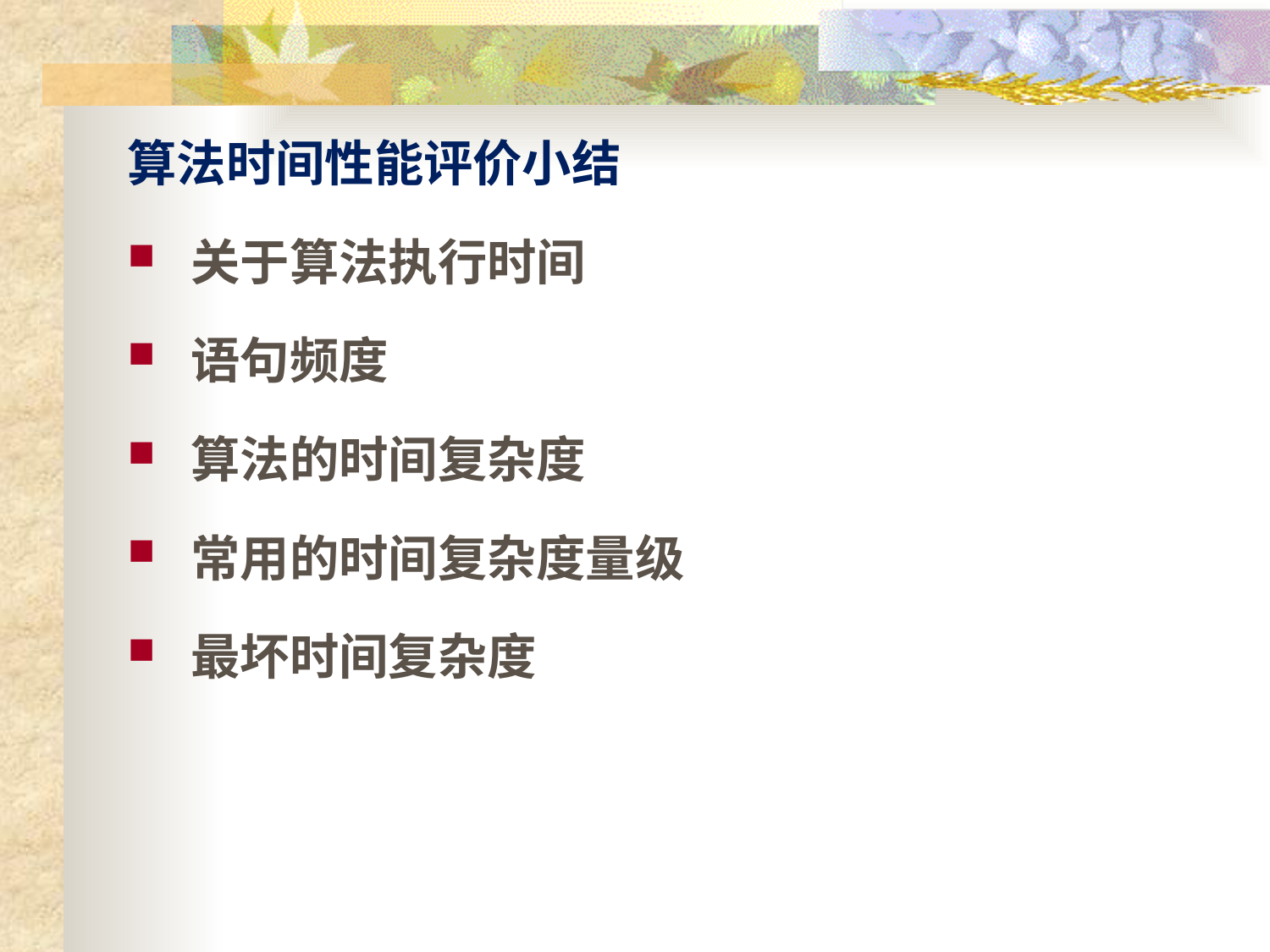

算法时间性能评价小结
关于算法执行时间
语句频度
算法的时间复杂度
常用的时间复杂度量级
最坏时间复杂度